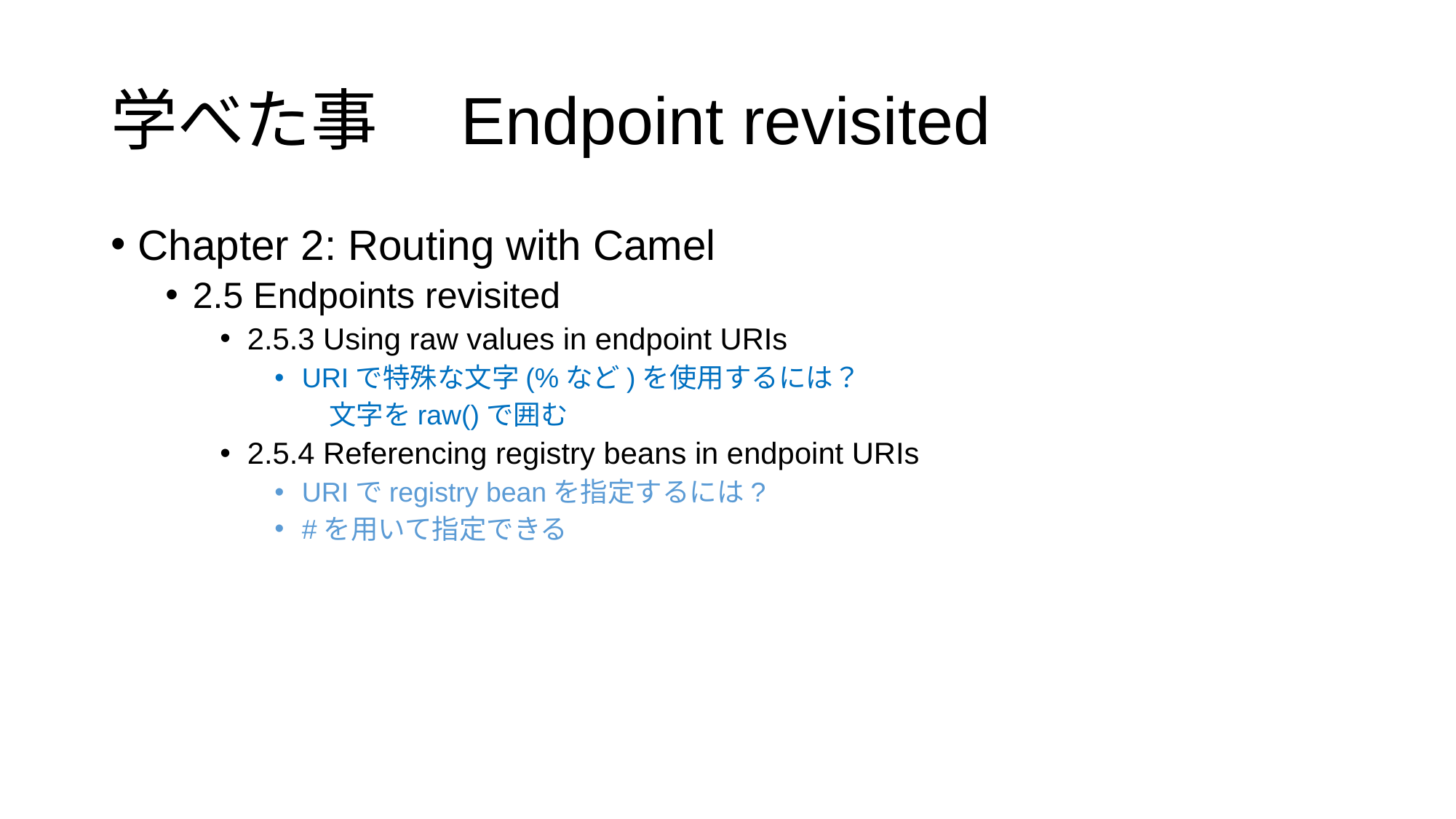

# 学べた事　Endpoint revisited
Chapter 2: Routing with Camel
2.5 Endpoints revisited
2.5.3 Using raw values in endpoint URIs
URIで特殊な文字(%など)を使用するには？
文字をraw()で囲む
2.5.4 Referencing registry beans in endpoint URIs
URIでregistry beanを指定するには?
#を用いて指定できる